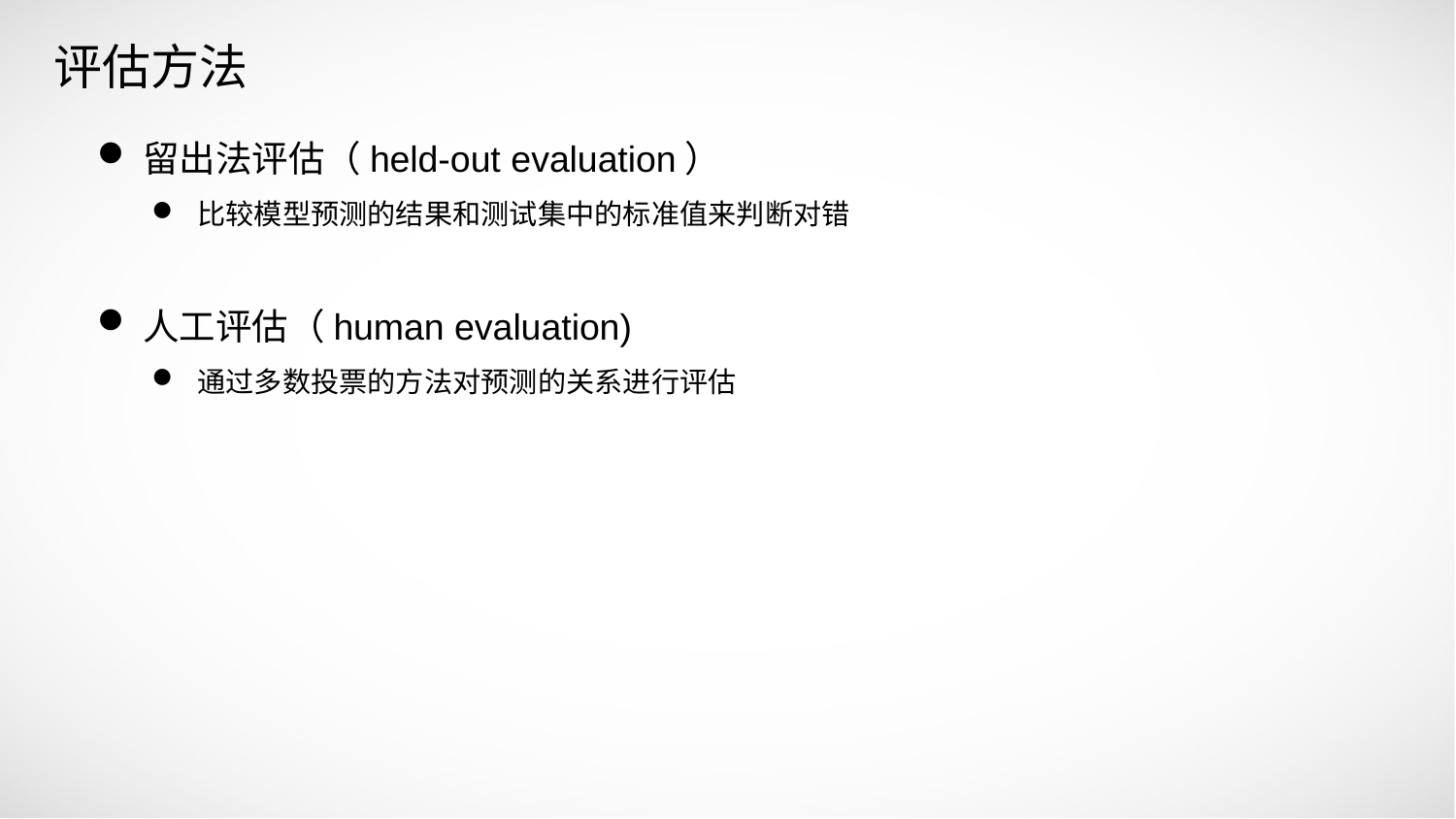

评估方法
留出法评估（held-out evaluation）
比较模型预测的结果和测试集中的标准值来判断对错

人工评估（human evaluation)
通过多数投票的方法对预测的关系进行评估